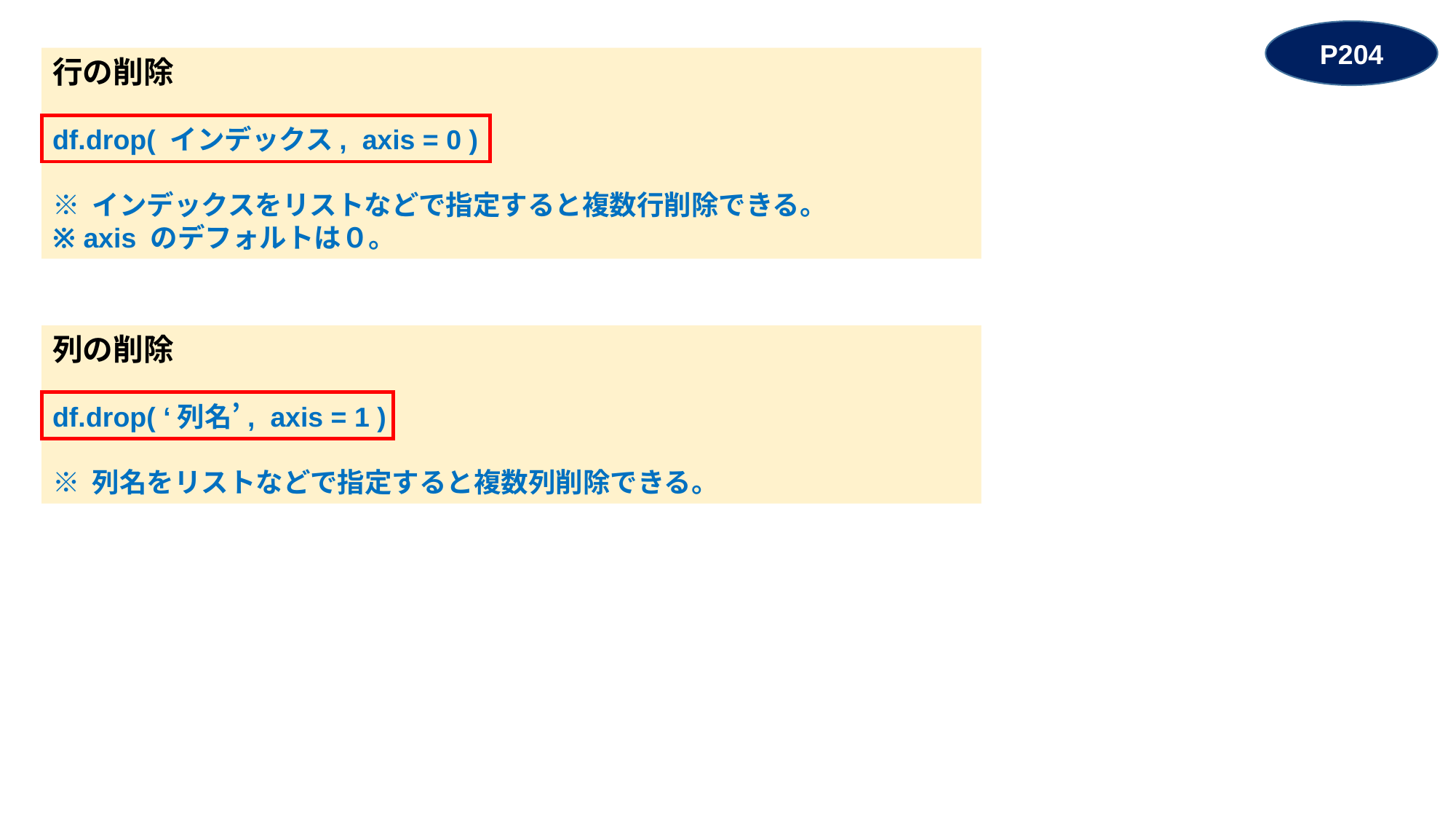

P204
行の削除

df.drop( インデックス,  axis = 0 )

※ インデックスをリストなどで指定すると複数行削除できる。
※ axis のデフォルトは０。

列の削除

df.drop( ‘列名’,  axis = 1 )

※ 列名をリストなどで指定すると複数列削除できる。